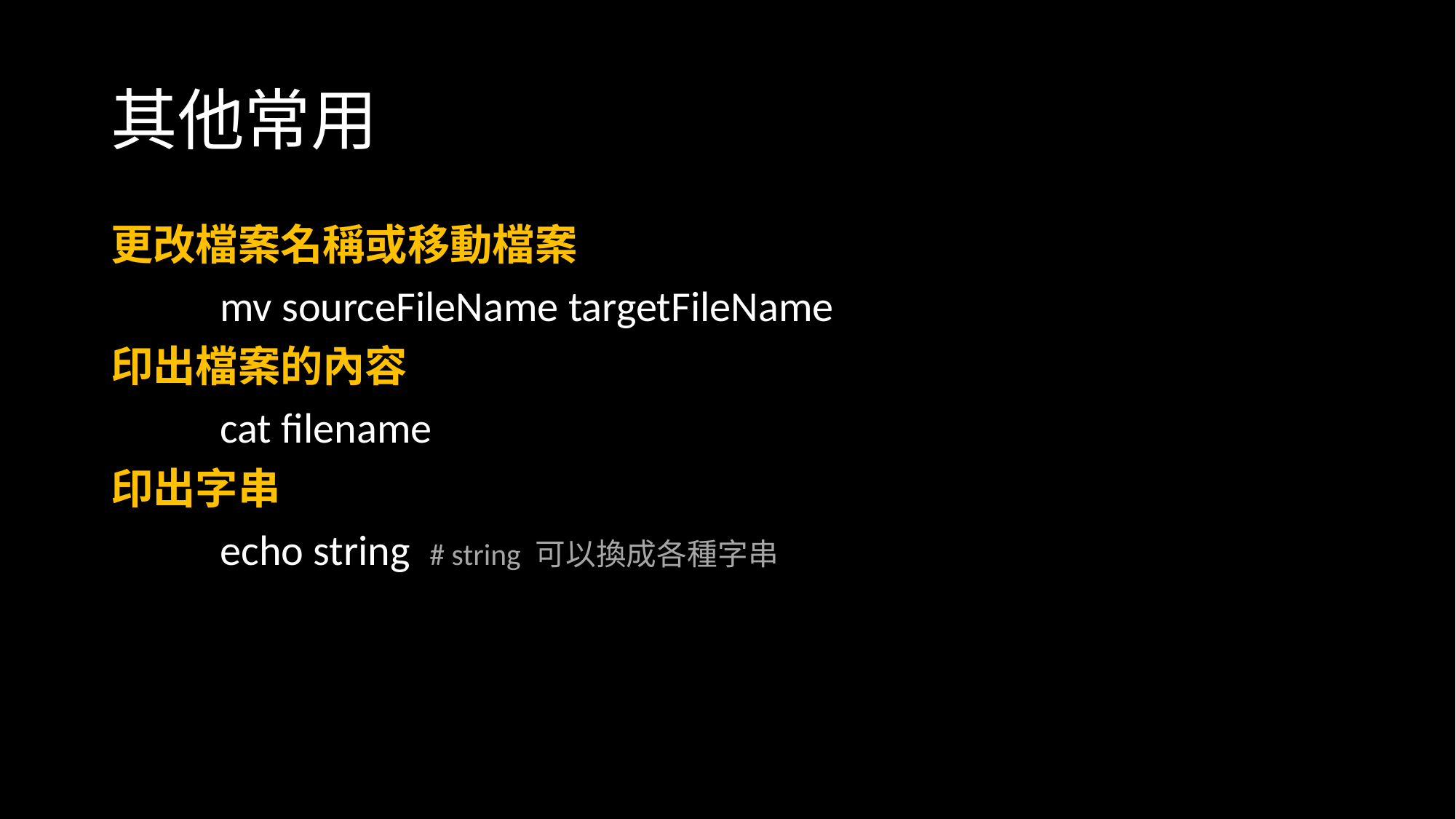

# 其他常用
更改檔案名稱或移動檔案
	mv sourceFileName targetFileName
印出檔案的內容
	cat filename
印出字串
	echo string  # string 可以換成各種字串